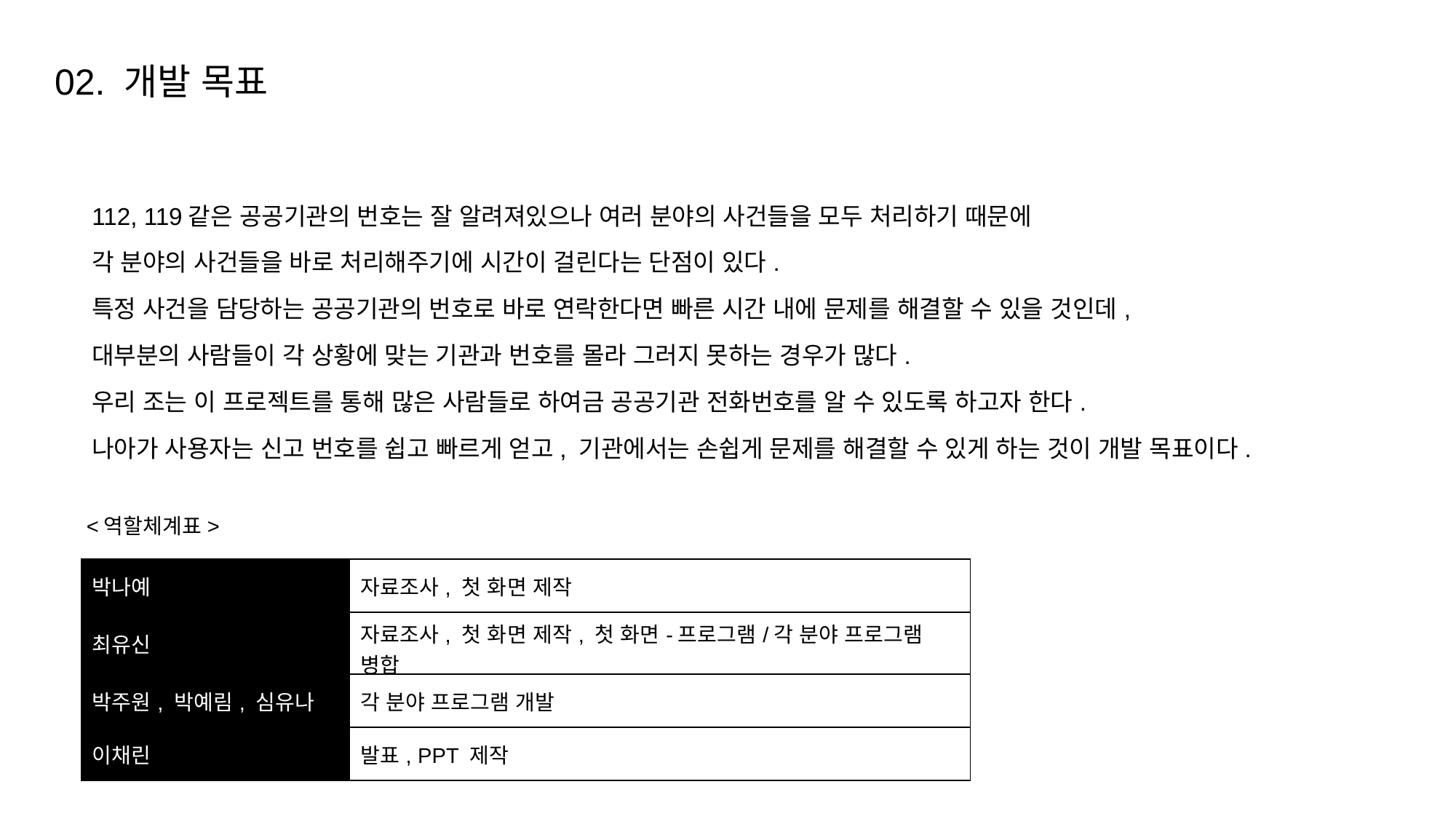

02. 개발 목표
112, 119같은 공공기관의 번호는 잘 알려져있으나 여러 분야의 사건들을 모두 처리하기 때문에
각 분야의 사건들을 바로 처리해주기에 시간이 걸린다는 단점이 있다.
특정 사건을 담당하는 공공기관의 번호로 바로 연락한다면 빠른 시간 내에 문제를 해결할 수 있을 것인데,
대부분의 사람들이 각 상황에 맞는 기관과 번호를 몰라 그러지 못하는 경우가 많다.
우리 조는 이 프로젝트를 통해 많은 사람들로 하여금 공공기관 전화번호를 알 수 있도록 하고자 한다.
나아가 사용자는 신고 번호를 쉽고 빠르게 얻고, 기관에서는 손쉽게 문제를 해결할 수 있게 하는 것이 개발 목표이다.
<역할체계표>
| 박나예 | 자료조사, 첫 화면 제작 |
| --- | --- |
| 최유신 | 자료조사, 첫 화면 제작, 첫 화면-프로그램/각 분야 프로그램 병합 |
| 박주원, 박예림, 심유나 | 각 분야 프로그램 개발 |
| 이채린 | 발표, PPT 제작 |